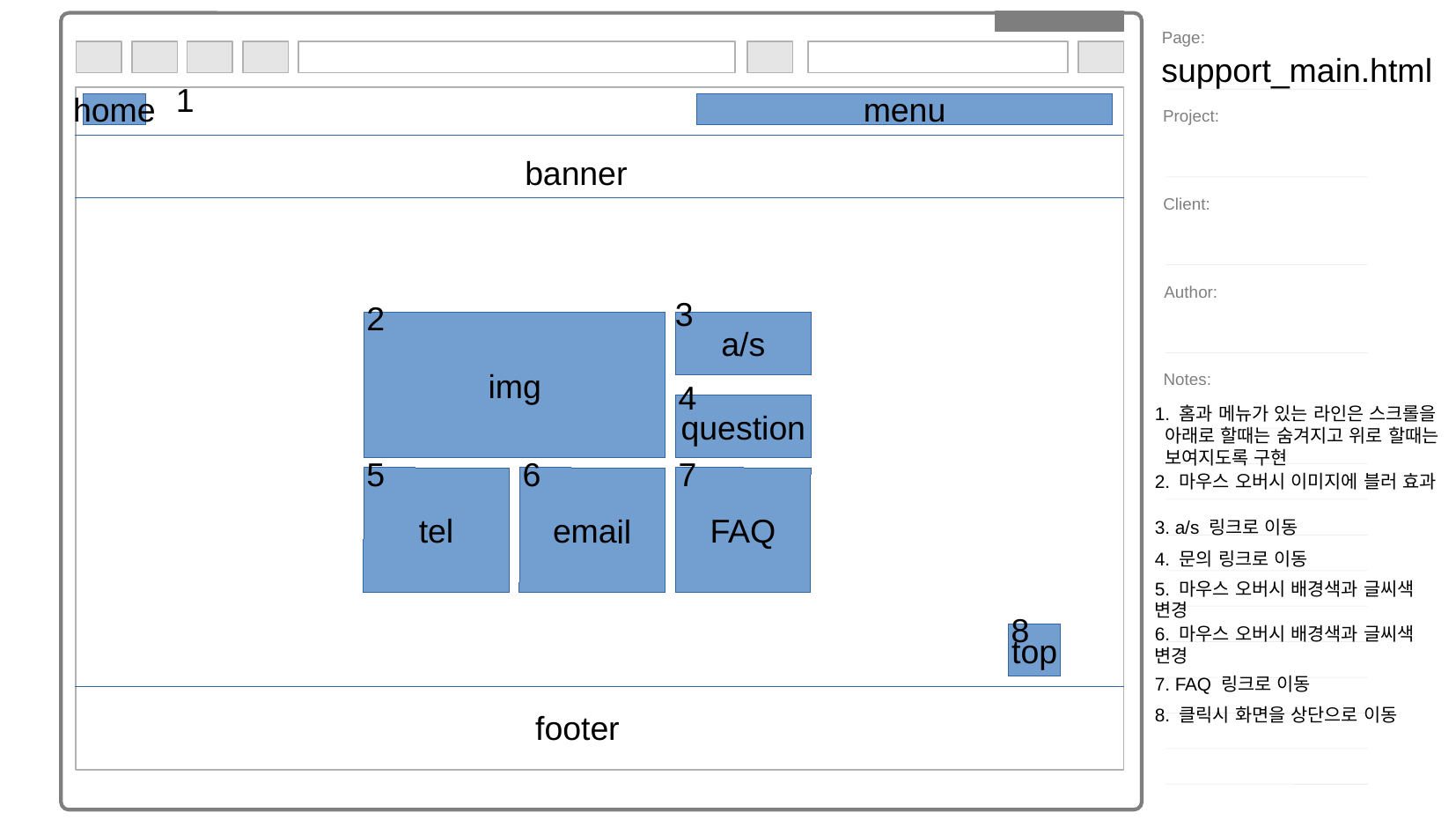

Page:

support_main.html
1

Project:

home
menu

banner

Client:

Author:
3
2
img
a/s

Notes:
4
question
1. 홈과 메뉴가 있는 라인은 스크롤을
 아래로 할때는 숨겨지고 위로 할때는
 보여지도록 구현

5
6
7
2. 마우스 오버시 이미지에 블러 효과

tel
email
FAQ

3. a/s 링크로 이동

4. 문의 링크로 이동
5. 마우스 오버시 배경색과 글씨색 변경

8

6. 마우스 오버시 배경색과 글씨색 변경
top

7. FAQ 링크로 이동

8. 클릭시 화면을 상단으로 이동
footer